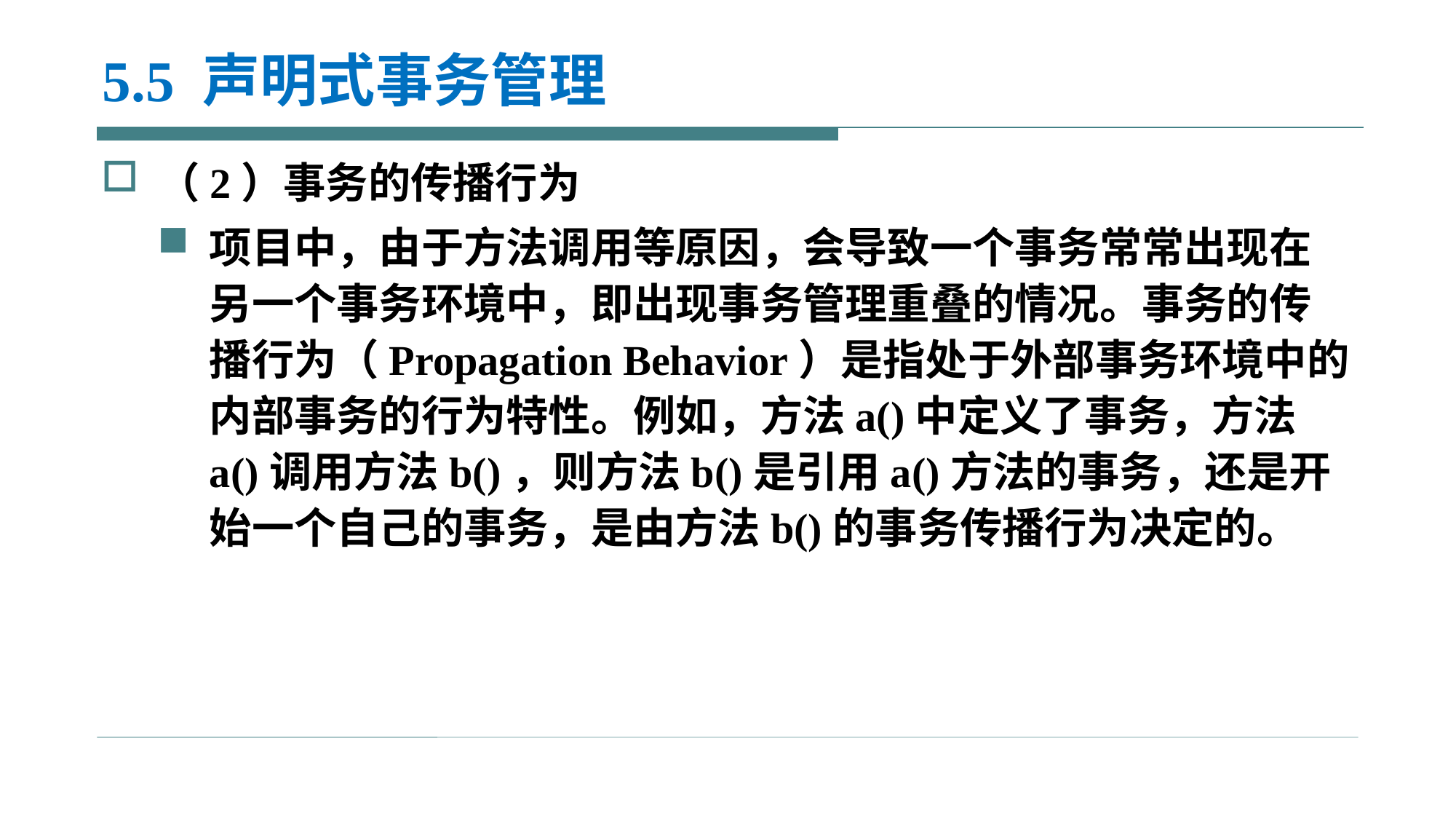

# 5.5 声明式事务管理
（2）事务的传播行为
项目中，由于方法调用等原因，会导致一个事务常常出现在另一个事务环境中，即出现事务管理重叠的情况。事务的传播行为（Propagation Behavior）是指处于外部事务环境中的内部事务的行为特性。例如，方法a()中定义了事务，方法a()调用方法b()，则方法b()是引用a()方法的事务，还是开始一个自己的事务，是由方法b()的事务传播行为决定的。
28